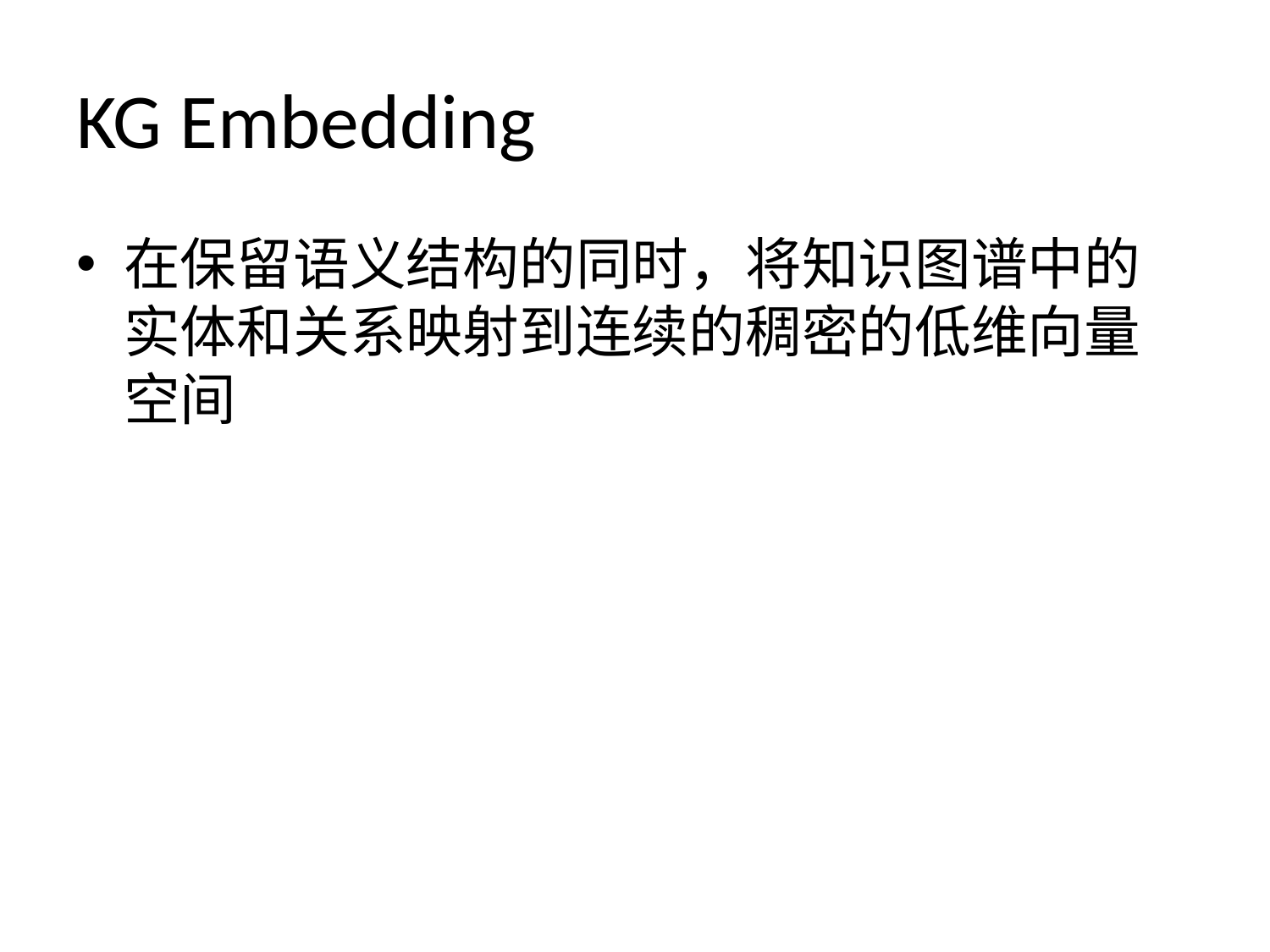

# KG Embedding
在保留语义结构的同时，将知识图谱中的实体和关系映射到连续的稠密的低维向量空间